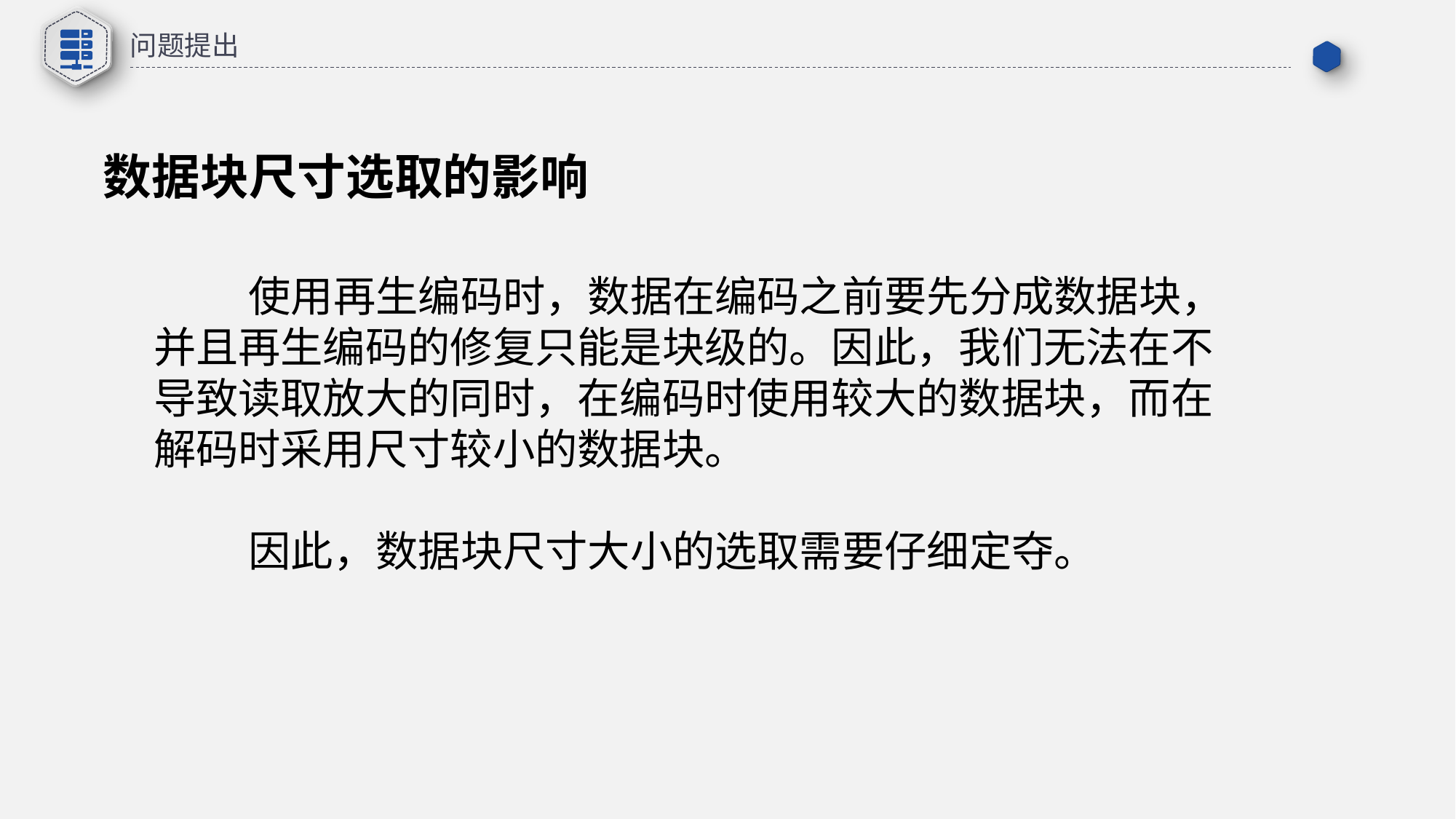

问题提出

数据块尺寸选取的影响
         使用再生编码时，数据在编码之前要先分成数据块，并且再生编码的修复只能是块级的。因此，我们无法在不导致读取放大的同时，在编码时使用较大的数据块，而在解码时采用尺寸较小的数据块。

         因此，数据块尺寸大小的选取需要仔细定夺。